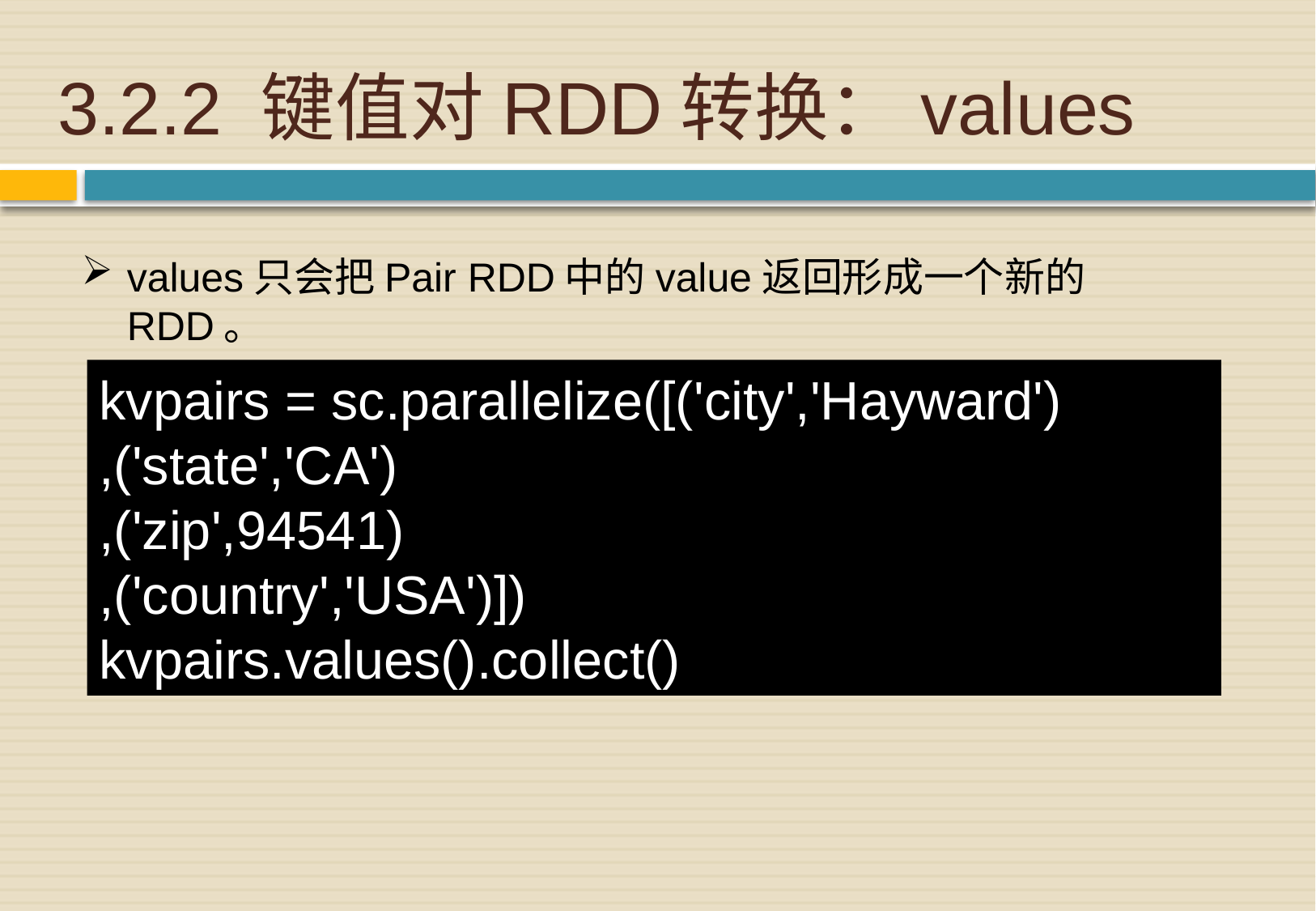

# 3.2.2 键值对RDD转换：values
values只会把Pair RDD中的value返回形成一个新的RDD。
kvpairs = sc.parallelize([('city','Hayward')
,('state','CA')
,('zip',94541)
,('country','USA')])
kvpairs.values().collect()